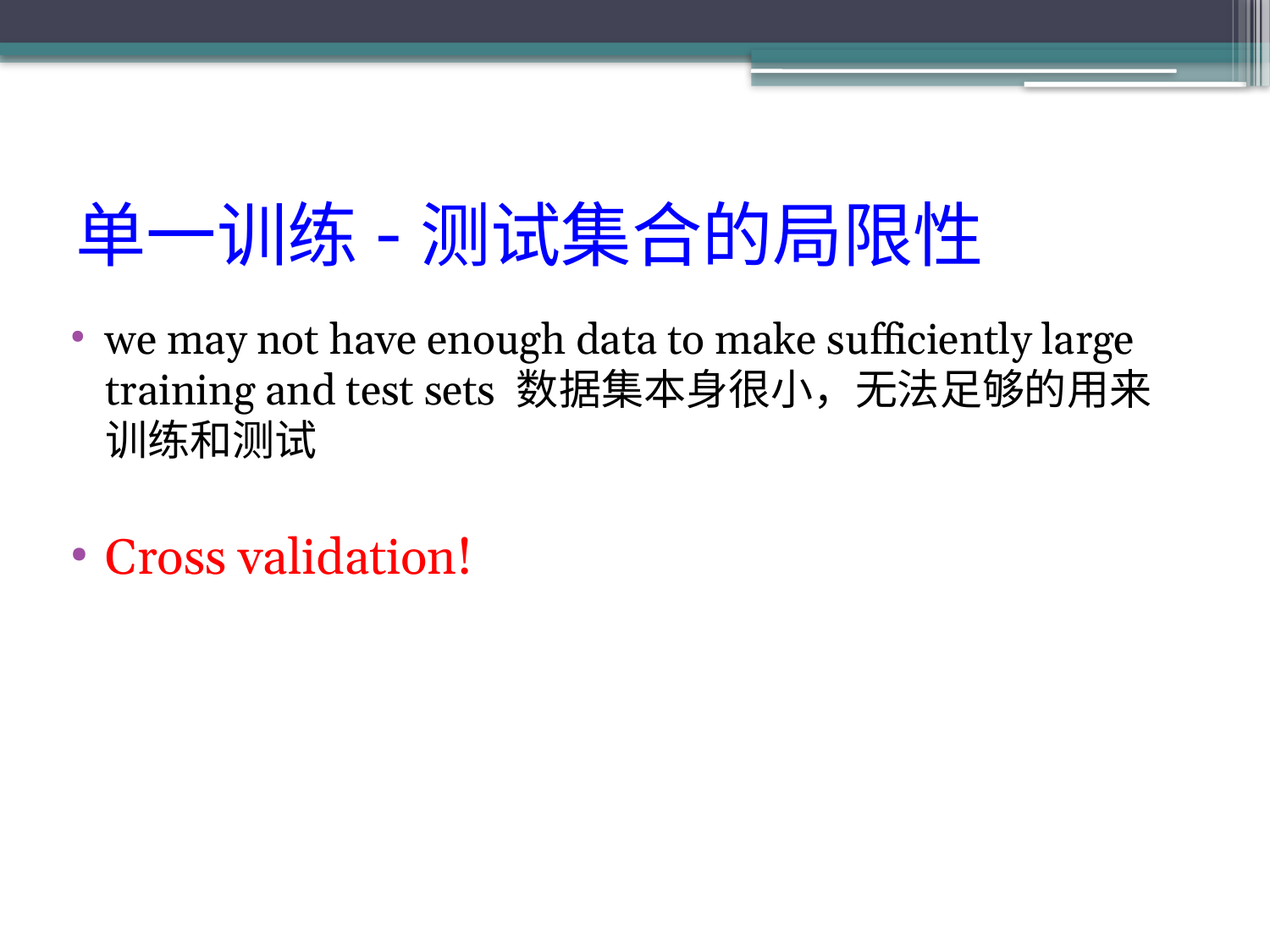

# 单一训练-测试集合的局限性
we may not have enough data to make sufficiently large training and test sets 数据集本身很小，无法足够的用来训练和测试

Cross validation!